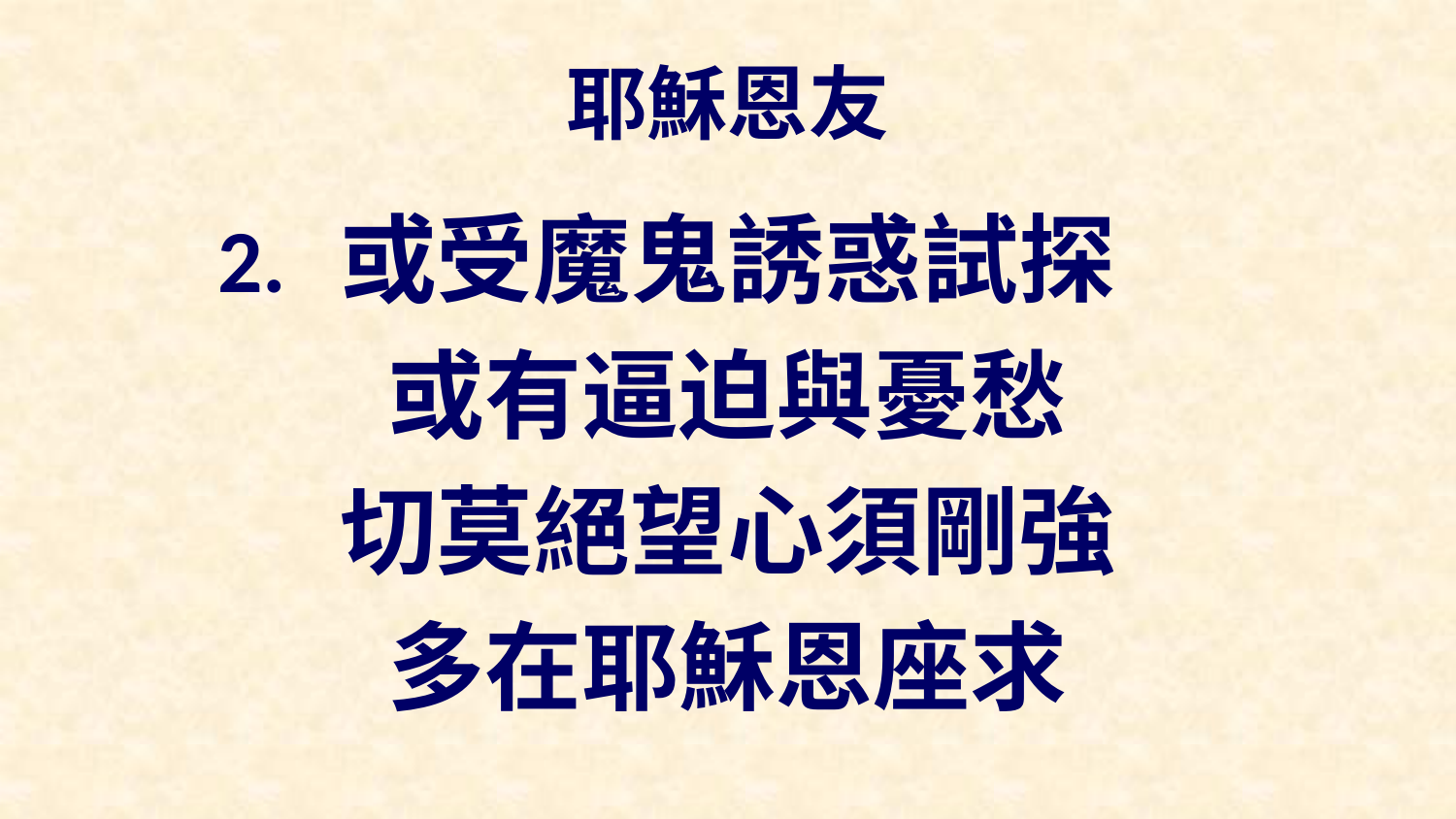

# 耶穌恩友
或受魔鬼誘惑試探
或有逼迫與憂愁
切莫絕望心須剛強
多在耶穌恩座求
2.